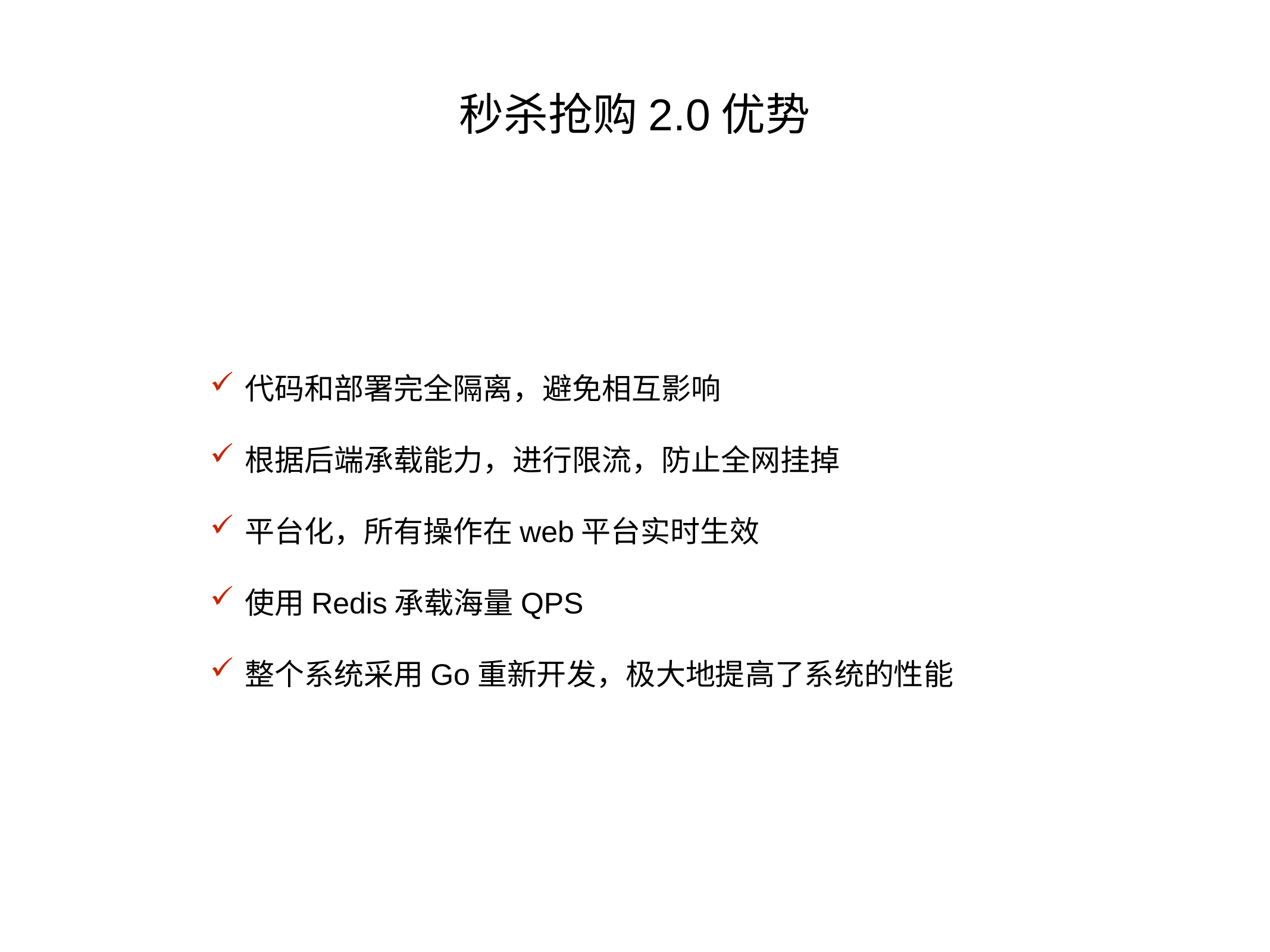

秒杀抢购2.0优势
代码和部署完全隔离，避免相互影响
根据后端承载能力，进行限流，防止全网挂掉
平台化，所有操作在web平台实时生效
使用Redis承载海量QPS
整个系统采用Go重新开发，极大地提高了系统的性能